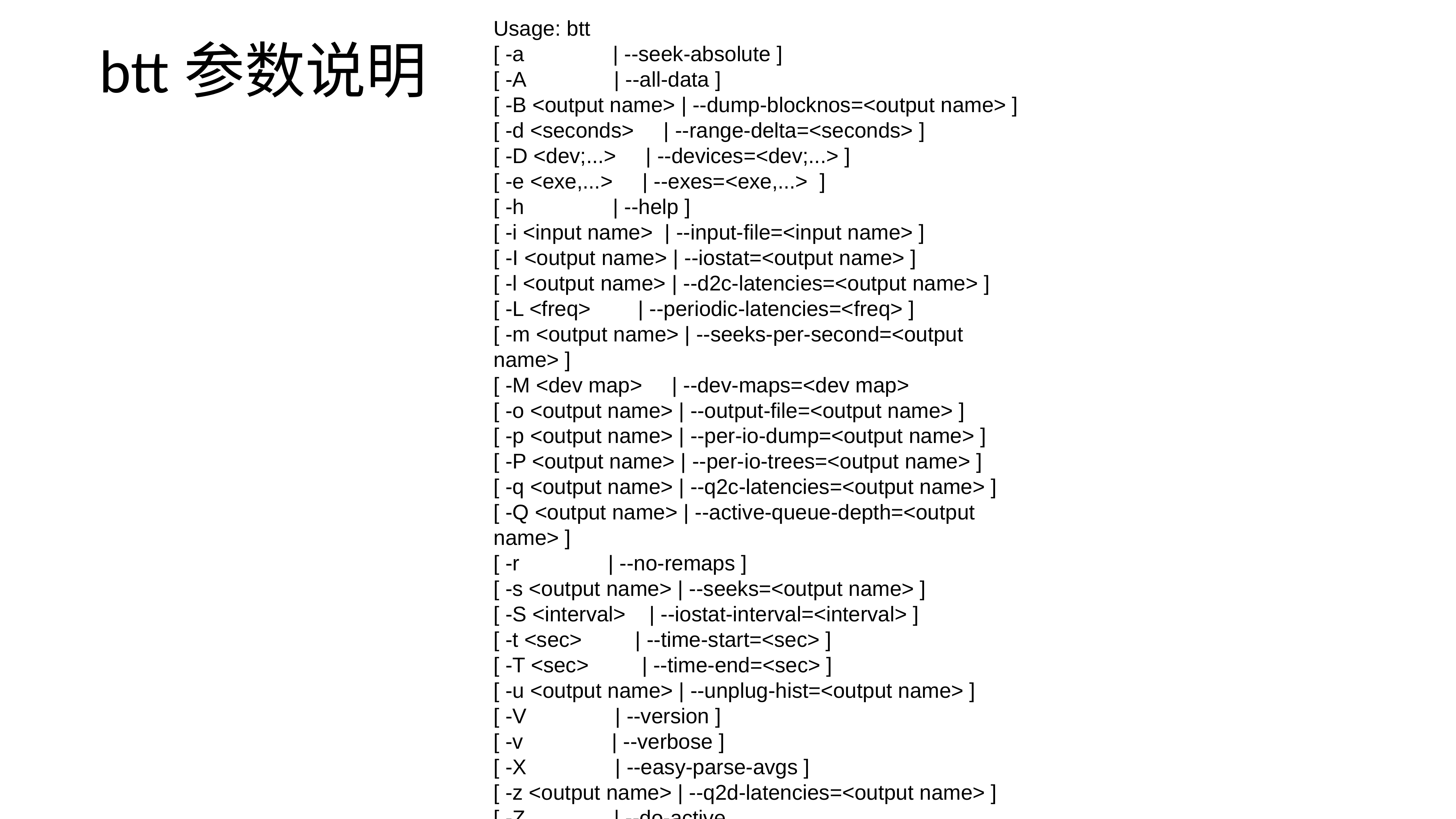

btt参数说明
Usage: btt
[ -a               | --seek-absolute ]
[ -A               | --all-data ]
[ -B <output name> | --dump-blocknos=<output name> ]
[ -d <seconds>     | --range-delta=<seconds> ]
[ -D <dev;...>     | --devices=<dev;...> ]
[ -e <exe,...>     | --exes=<exe,...>  ]
[ -h               | --help ]
[ -i <input name>  | --input-file=<input name> ]
[ -I <output name> | --iostat=<output name> ]
[ -l <output name> | --d2c-latencies=<output name> ]
[ -L <freq>        | --periodic-latencies=<freq> ]
[ -m <output name> | --seeks-per-second=<output name> ]
[ -M <dev map>     | --dev-maps=<dev map>
[ -o <output name> | --output-file=<output name> ]
[ -p <output name> | --per-io-dump=<output name> ]
[ -P <output name> | --per-io-trees=<output name> ]
[ -q <output name> | --q2c-latencies=<output name> ]
[ -Q <output name> | --active-queue-depth=<output name> ]
[ -r               | --no-remaps ]
[ -s <output name> | --seeks=<output name> ]
[ -S <interval>    | --iostat-interval=<interval> ]
[ -t <sec>         | --time-start=<sec> ]
[ -T <sec>         | --time-end=<sec> ]
[ -u <output name> | --unplug-hist=<output name> ]
[ -V               | --version ]
[ -v               | --verbose ]
[ -X               | --easy-parse-avgs ]
[ -z <output name> | --q2d-latencies=<output name> ]
[ -Z               | --do-active